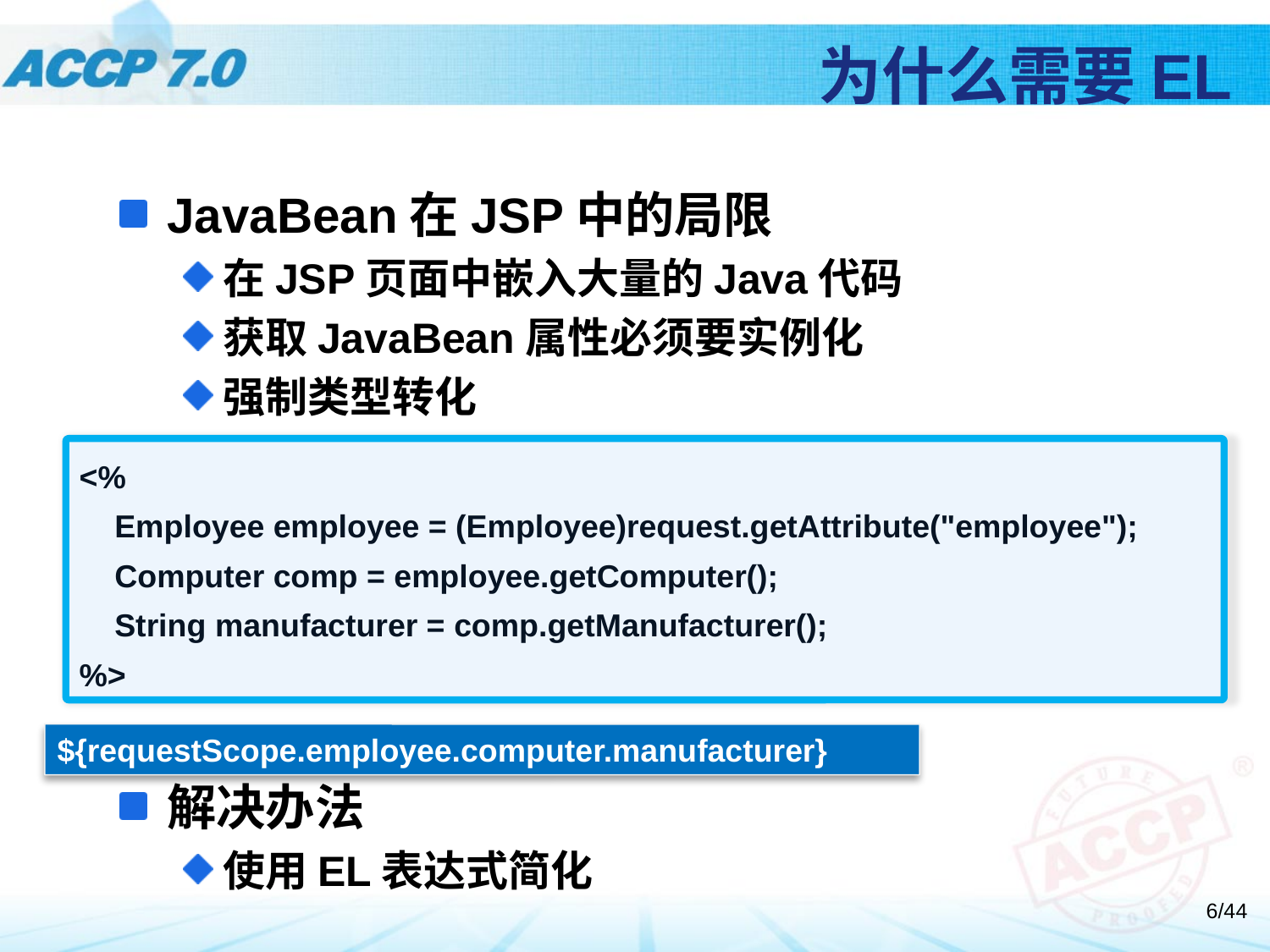

# 为什么需要EL
JavaBean在JSP中的局限
在JSP页面中嵌入大量的Java代码
获取JavaBean属性必须要实例化
强制类型转化

解决办法
使用EL表达式简化
<%
    Employee employee = (Employee)request.getAttribute("employee");
    Computer comp = employee.getComputer();
    String manufacturer = comp.getManufacturer();
%>
${requestScope.employee.computer.manufacturer}
6/44